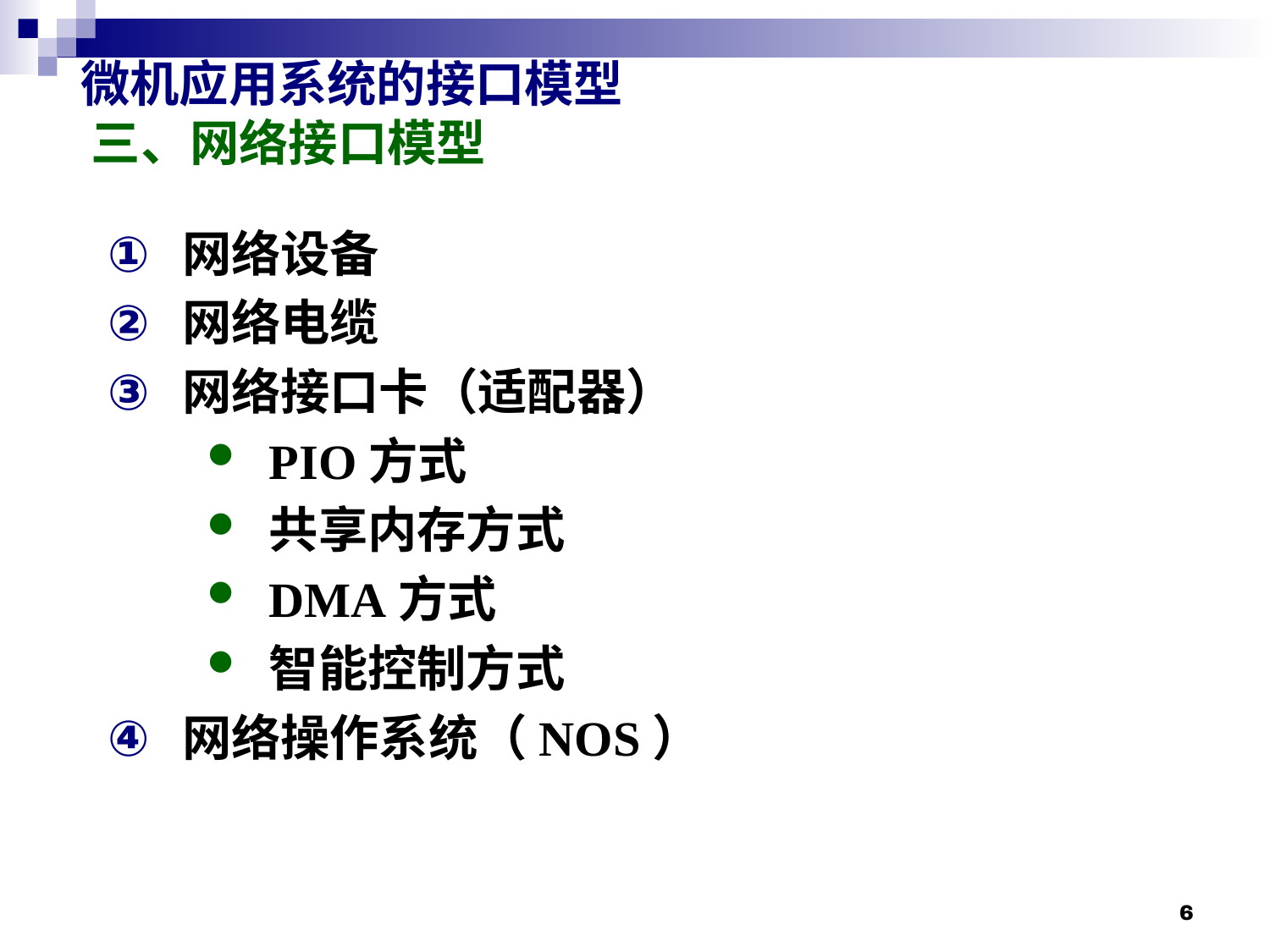

# 微机应用系统的接口模型 三、网络接口模型
网络设备
网络电缆
网络接口卡（适配器）
PIO方式
共享内存方式
DMA方式
智能控制方式
网络操作系统（NOS）

6